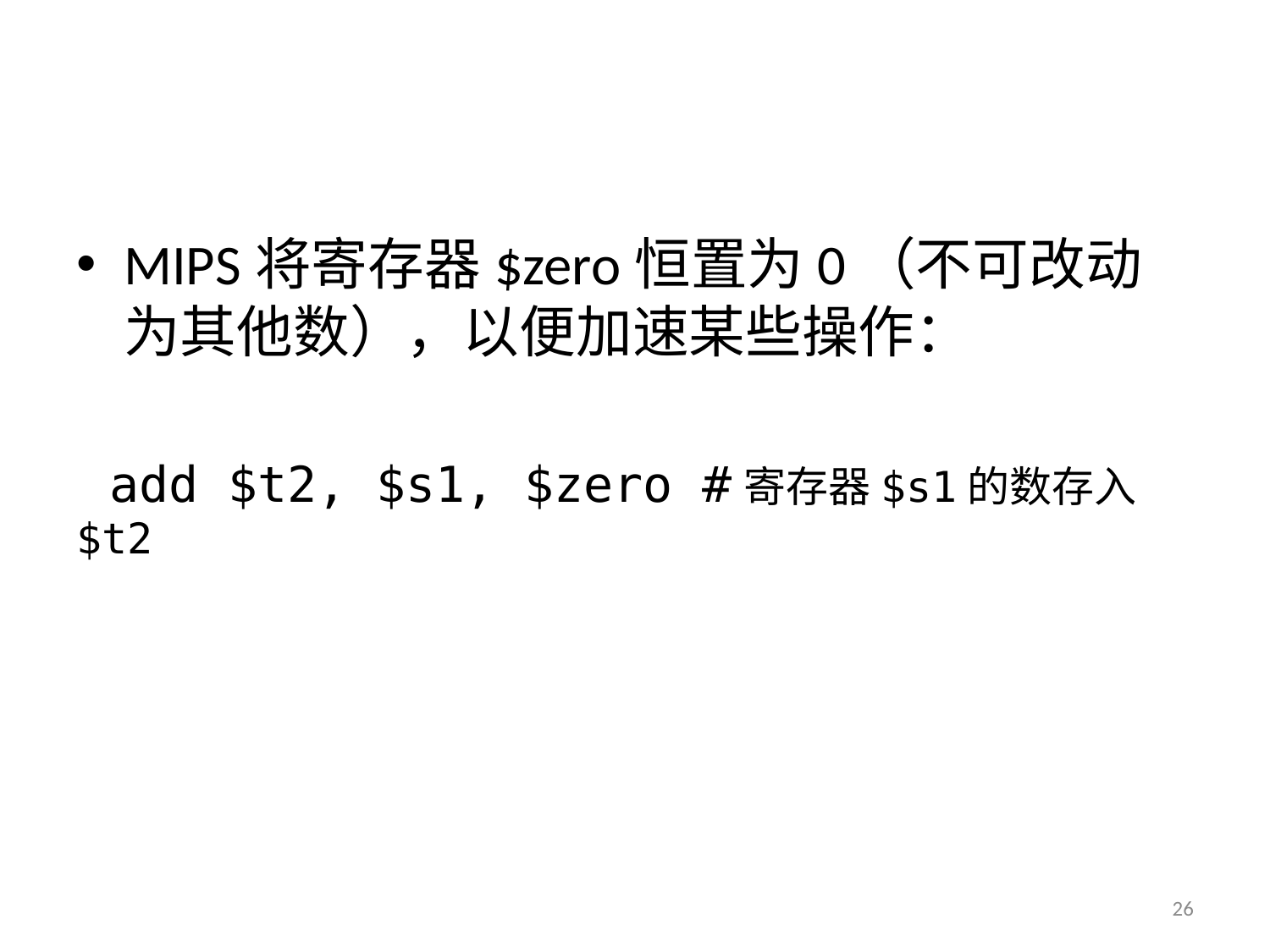

#
MIPS将寄存器$zero恒置为0（不可改动为其他数），以便加速某些操作：

   add $t2, $s1, $zero #寄存器$s1的数存入$t2

26